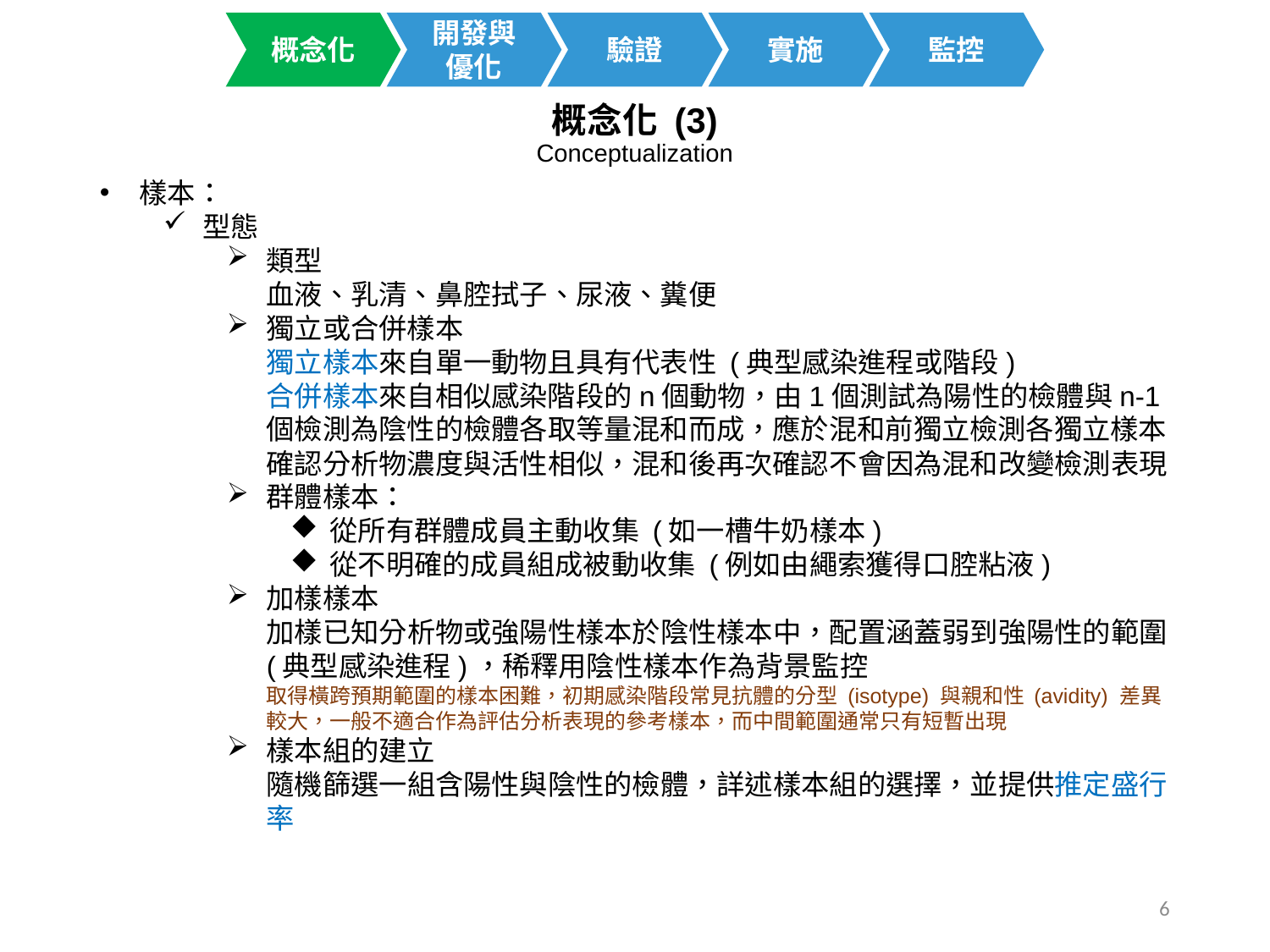

開發與
優化

概念化
驗證
實施
監控
概念化 (3)
Conceptualization
樣本：
型態
類型
血液、乳清、鼻腔拭子、尿液、糞便
獨立或合併樣本
獨立樣本來自單一動物且具有代表性 (典型感染進程或階段)
合併樣本來自相似感染階段的n個動物，由1個測試為陽性的檢體與n-1個檢測為陰性的檢體各取等量混和而成，應於混和前獨立檢測各獨立樣本確認分析物濃度與活性相似，混和後再次確認不會因為混和改變檢測表現
群體樣本：
從所有群體成員主動收集 (如一槽牛奶樣本)
從不明確的成員組成被動收集 (例如由繩索獲得口腔粘液)
加樣樣本
加樣已知分析物或強陽性樣本於陰性樣本中，配置涵蓋弱到強陽性的範圍 (典型感染進程)，稀釋用陰性樣本作為背景監控
取得橫跨預期範圍的樣本困難，初期感染階段常見抗體的分型 (isotype) 與親和性 (avidity) 差異較大，一般不適合作為評估分析表現的參考樣本，而中間範圍通常只有短暫出現
樣本組的建立
隨機篩選一組含陽性與陰性的檢體，詳述樣本組的選擇，並提供推定盛行率

6